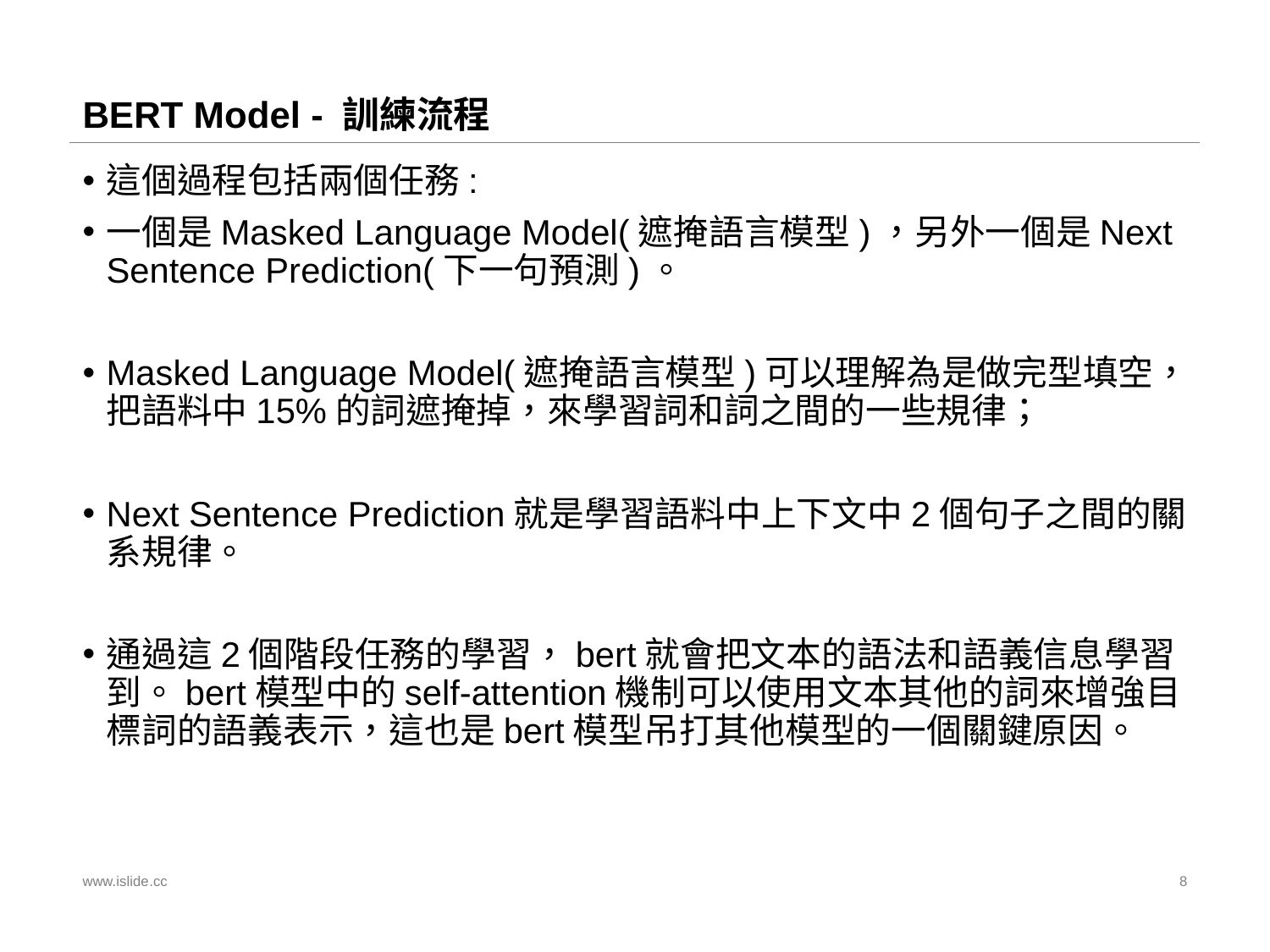

# BERT Model - 訓練流程
這個過程包括兩個任務:
一個是Masked Language Model(遮掩語言模型)，另外一個是Next Sentence Prediction(下一句預測)。

Masked Language Model(遮掩語言模型)可以理解為是做完型填空，把語料中15%的詞遮掩掉，來學習詞和詞之間的一些規律；

Next Sentence Prediction就是學習語料中上下文中2個句子之間的關系規律。

通過這2個階段任務的學習，bert就會把文本的語法和語義信息學習到。bert模型中的self-attention機制可以使用文本其他的詞來增強目標詞的語義表示，這也是bert模型吊打其他模型的一個關鍵原因。

www.islide .cc
8